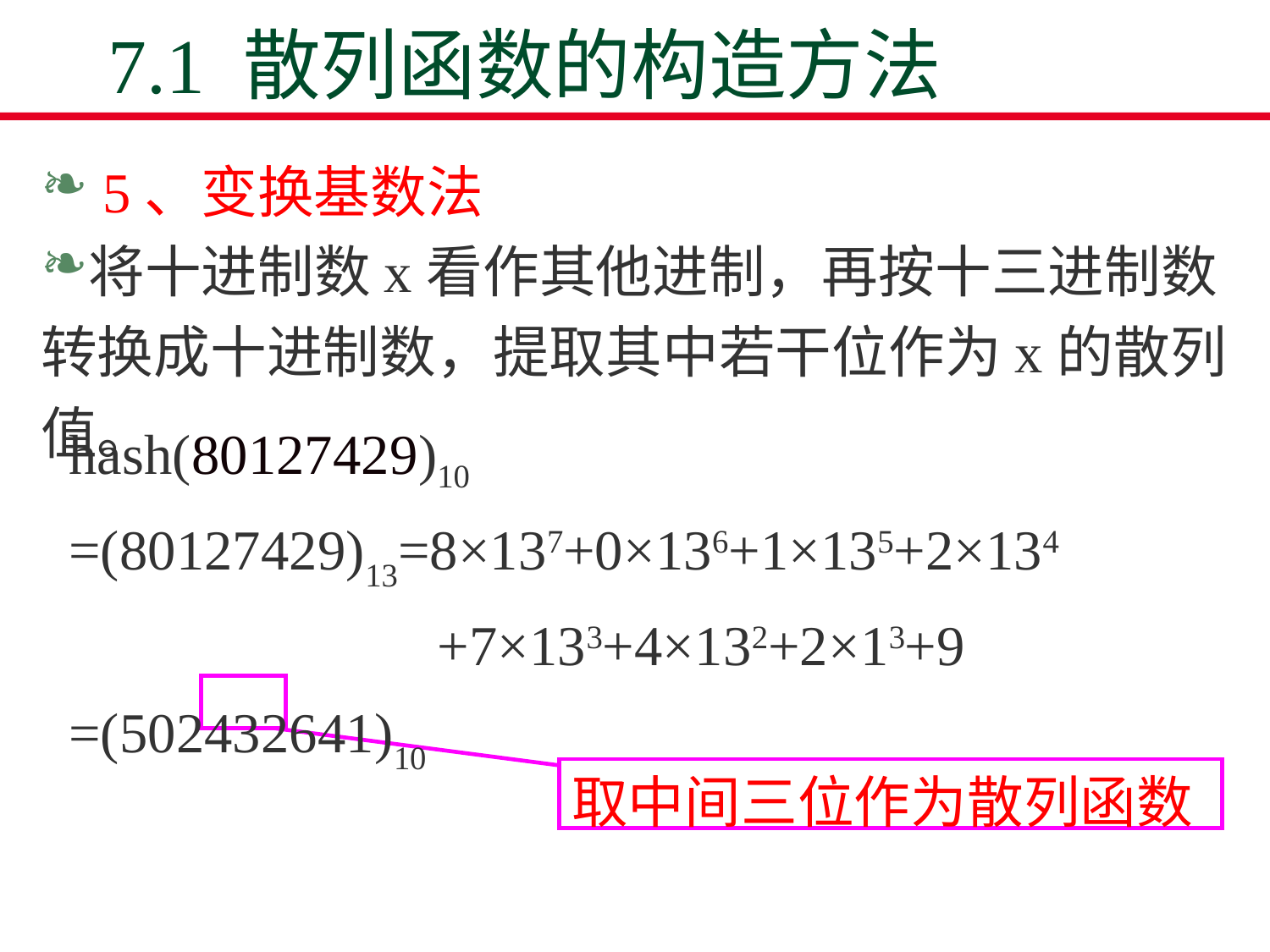

7.1 散列函数的构造方法
 5、变换基数法
将十进制数x看作其他进制，再按十三进制数转换成十进制数，提取其中若干位作为x的散列值。
hash(80127429)10
=(80127429)13=8×137+0×136+1×135+2×134
                          +7×133+4×132+2×13+9
=(502432641)10

取中间三位作为散列函数